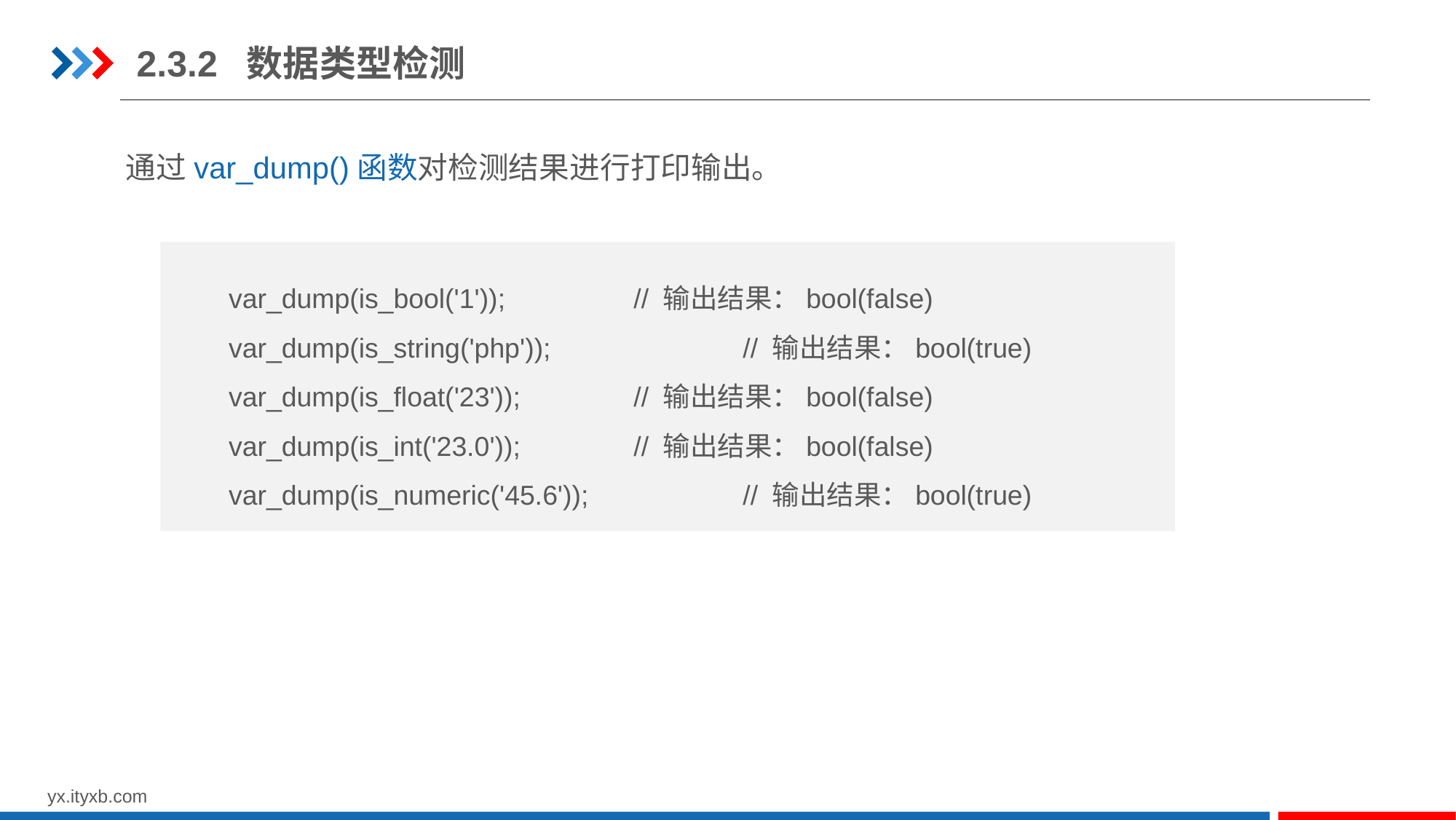

2.3.2  数据类型检测
通过var_dump()函数对检测结果进行打印输出。

var_dump(is_bool('1'));		// 输出结果：bool(false)
var_dump(is_string('php'));		// 输出结果：bool(true)
var_dump(is_float('23'));		// 输出结果：bool(false)
var_dump(is_int('23.0'));		// 输出结果：bool(false)
var_dump(is_numeric('45.6'));		// 输出结果：bool(true)